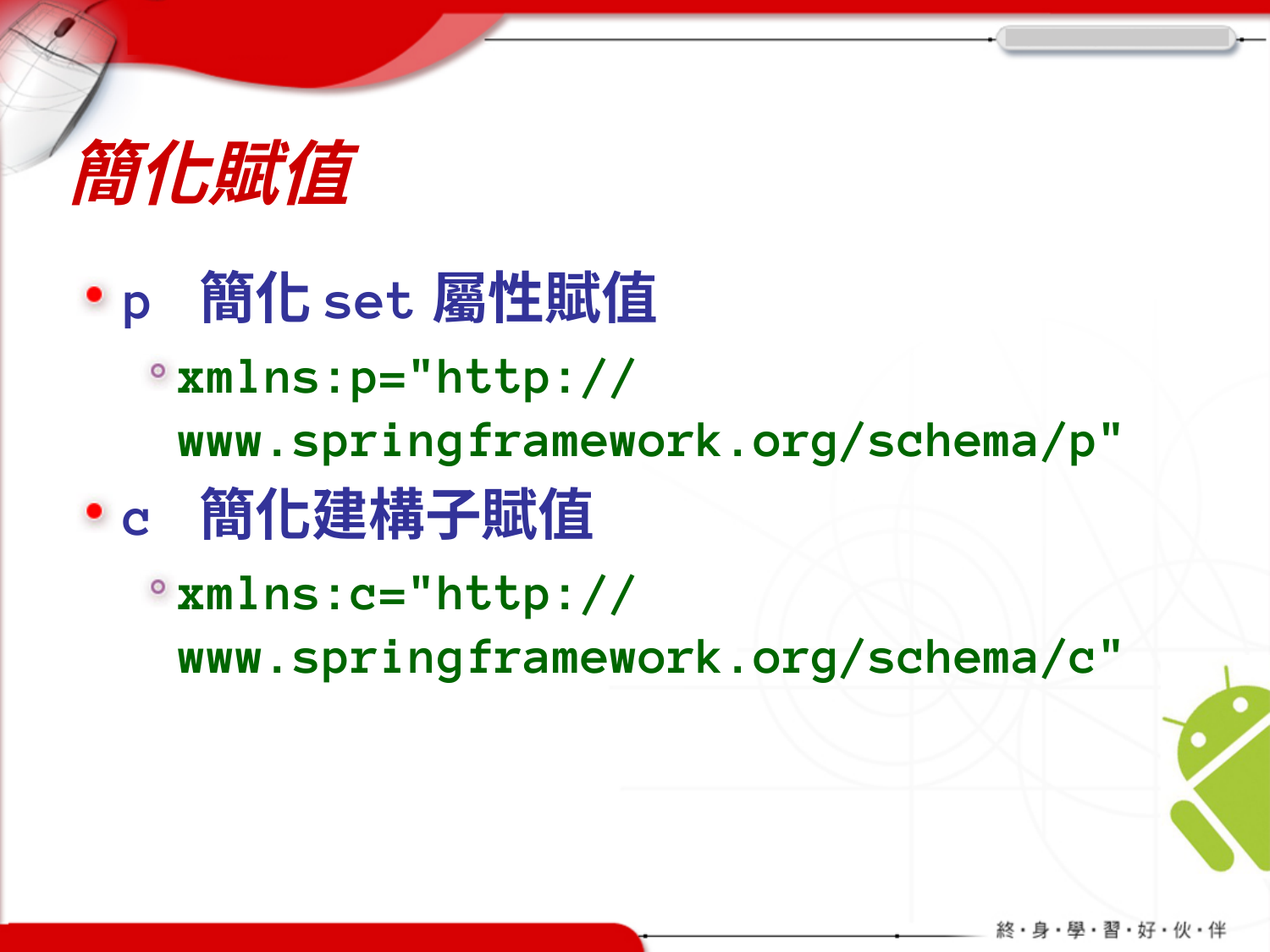

# 簡化賦值
p 簡化set屬性賦值
xmlns:p="http://www.springframework.org/schema/p"
c 簡化建構子賦值
xmlns:c="http://www.springframework.org/schema/c"